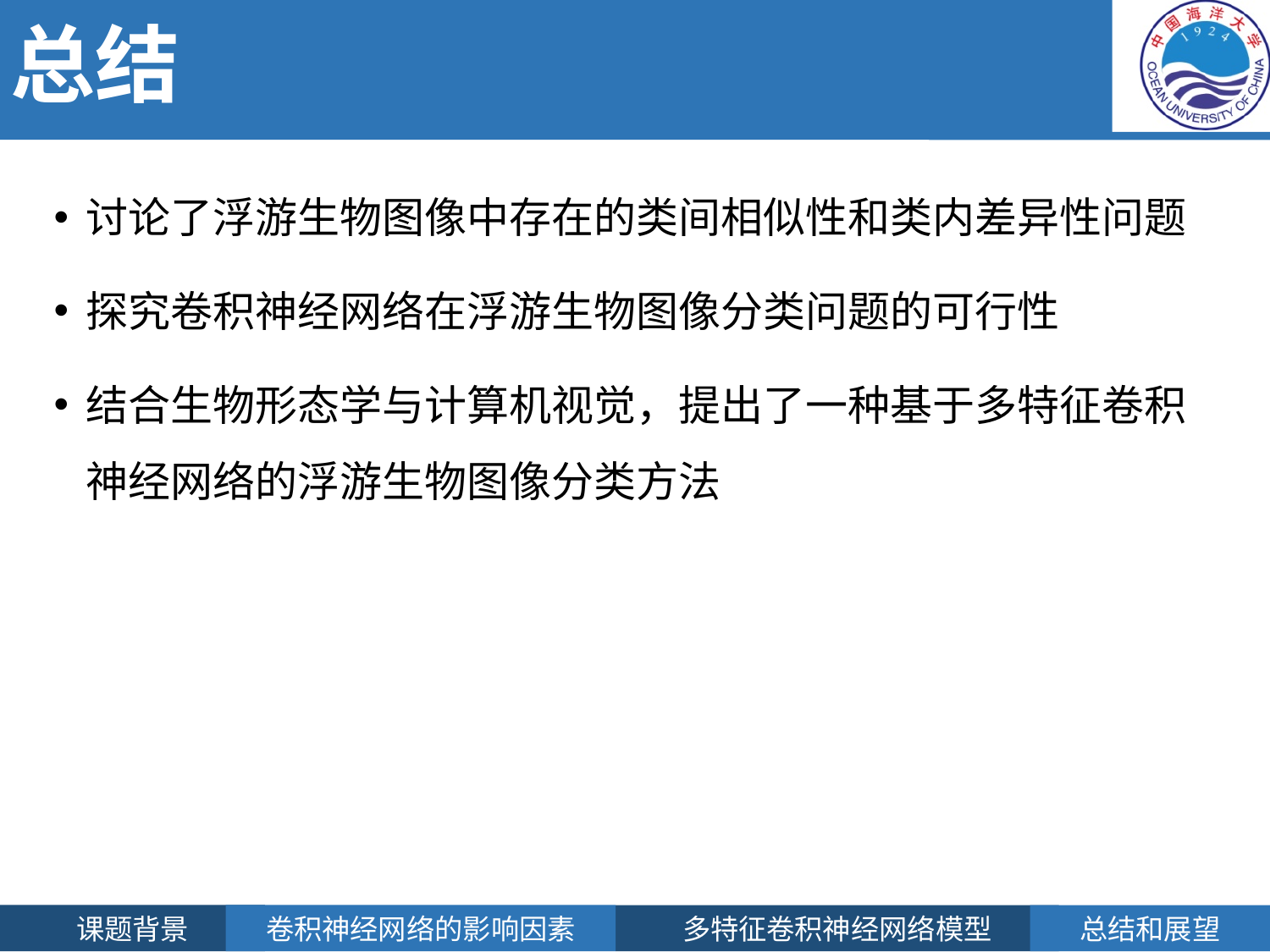

# 总结
讨论了浮游生物图像中存在的类间相似性和类内差异性问题
探究卷积神经网络在浮游生物图像分类问题的可行性
结合生物形态学与计算机视觉，提出了一种基于多特征卷积神经网络的浮游生物图像分类方法